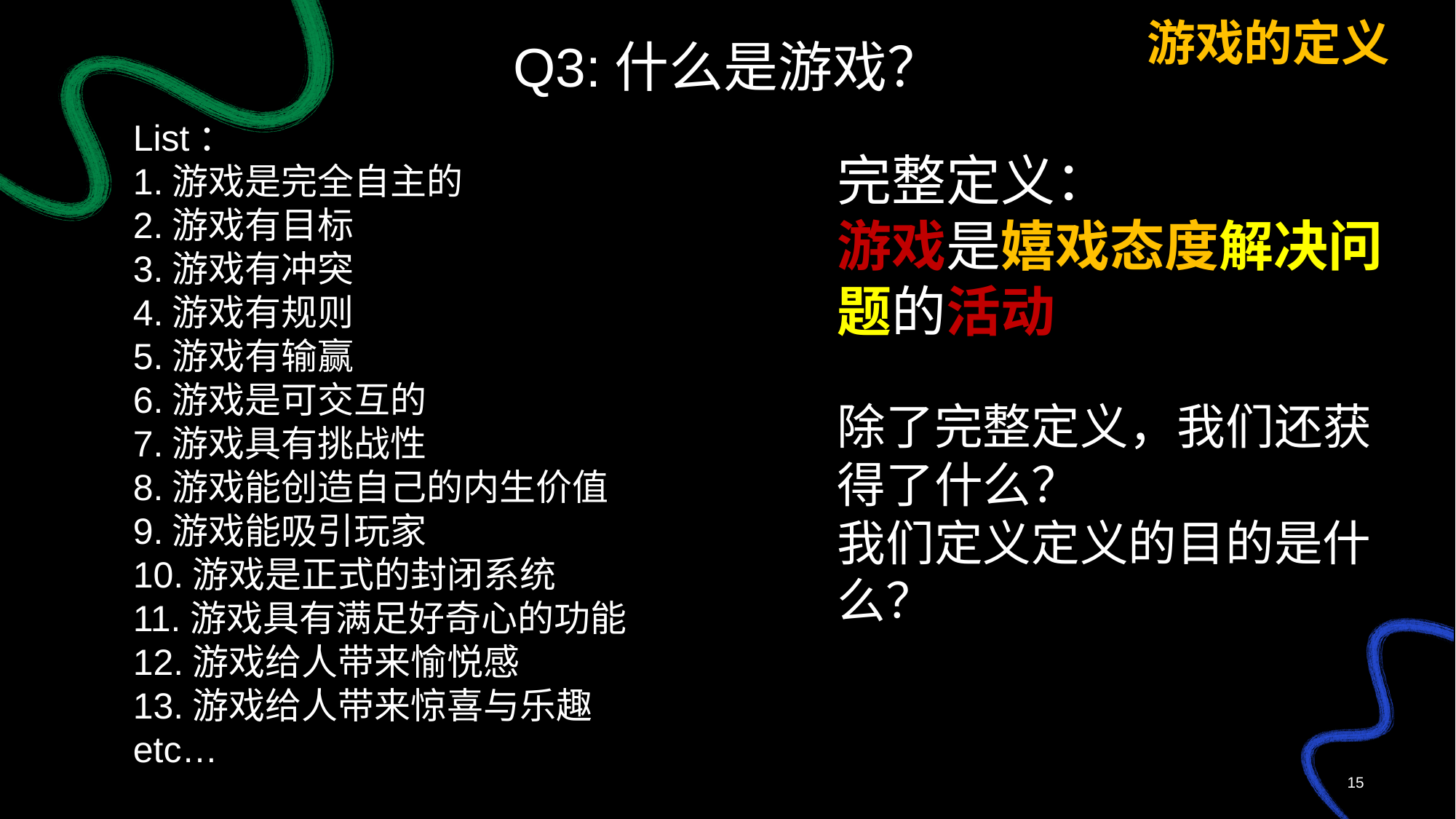

游戏的定义
Q3:什么是游戏？
List：
1.游戏是完全自主的
2.游戏有目标
3.游戏有冲突
4.游戏有规则
5.游戏有输赢
6.游戏是可交互的
7.游戏具有挑战性
8.游戏能创造自己的内生价值
9.游戏能吸引玩家
10.游戏是正式的封闭系统
11.游戏具有满足好奇心的功能
12.游戏给人带来愉悦感
13.游戏给人带来惊喜与乐趣
etc…
完整定义：
游戏是嬉戏态度解决问题的活动
除了完整定义，我们还获得了什么？
我们定义定义的目的是什么？
15